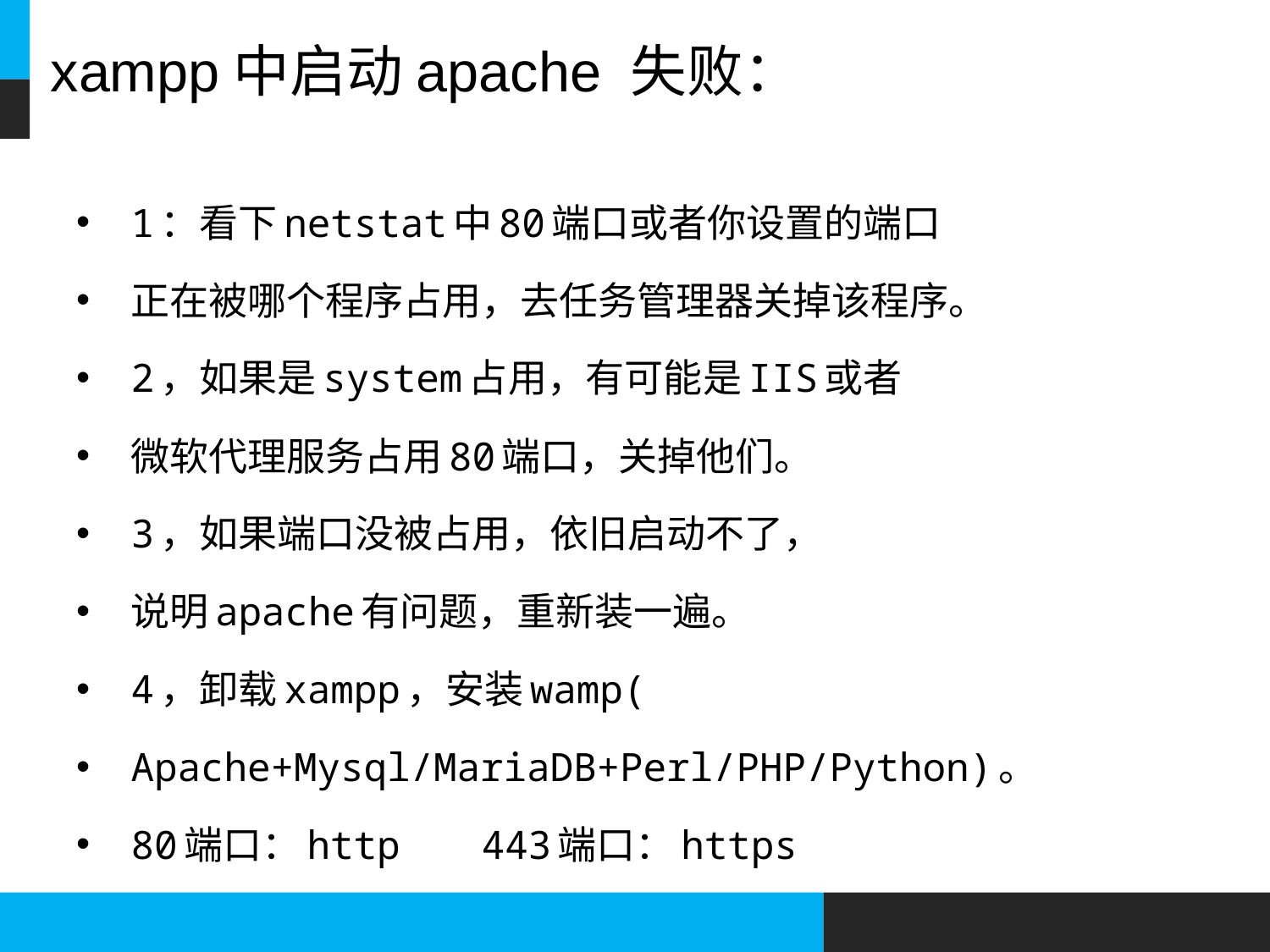

# xampp中启动apache 失败：
1：看下netstat中80端口或者你设置的端口
正在被哪个程序占用，去任务管理器关掉该程序。
2，如果是system占用，有可能是IIS或者
微软代理服务占用80端口，关掉他们。
3，如果端口没被占用，依旧启动不了，
说明apache有问题，重新装一遍。
4，卸载xampp，安装wamp(
Apache+Mysql/MariaDB+Perl/PHP/Python)。
80端口：http 	443端口：https